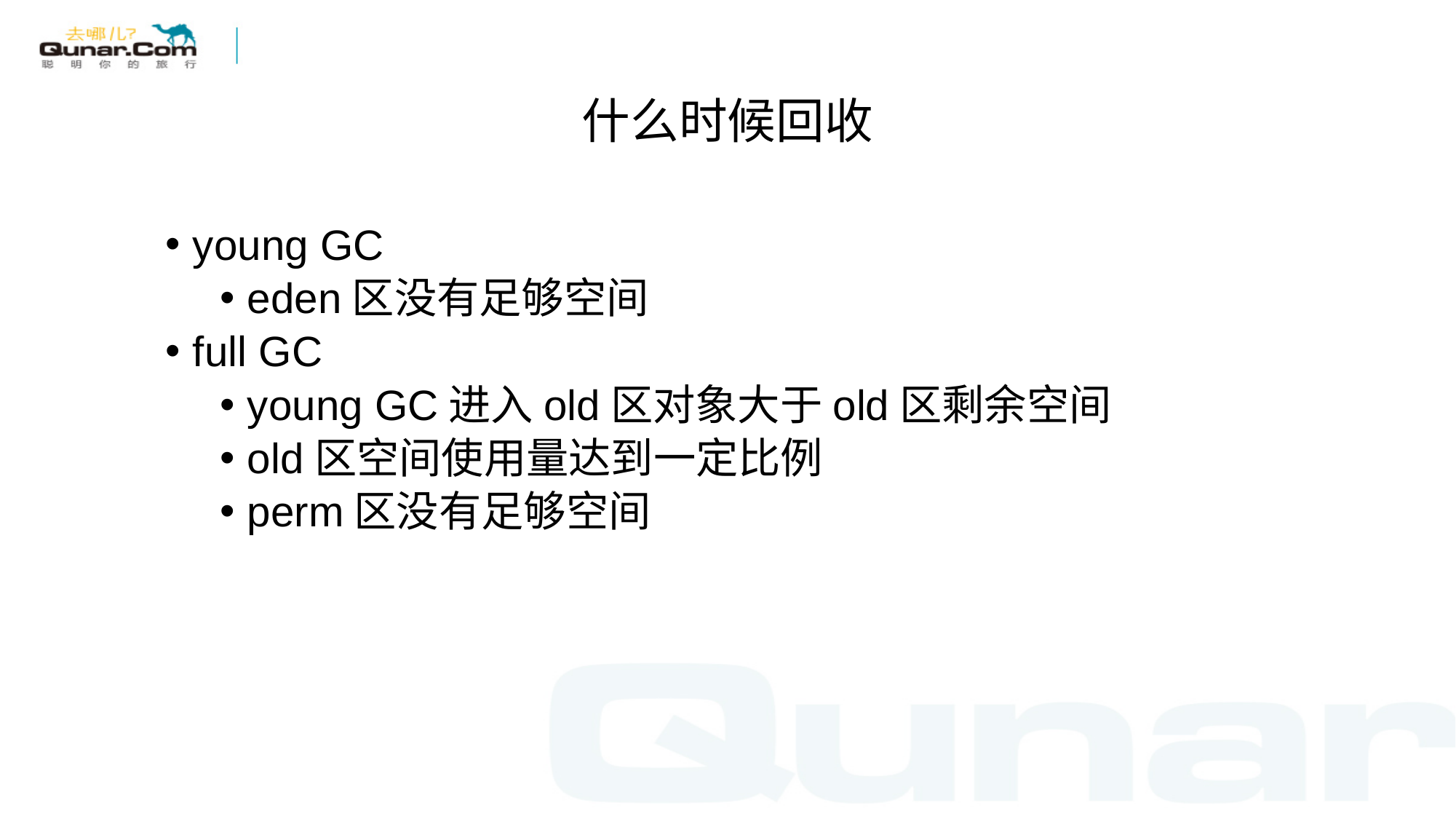

# 什么时候回收
young GC
eden区没有足够空间
full GC
young GC进入old区对象大于old区剩余空间
old区空间使用量达到一定比例
perm区没有足够空间